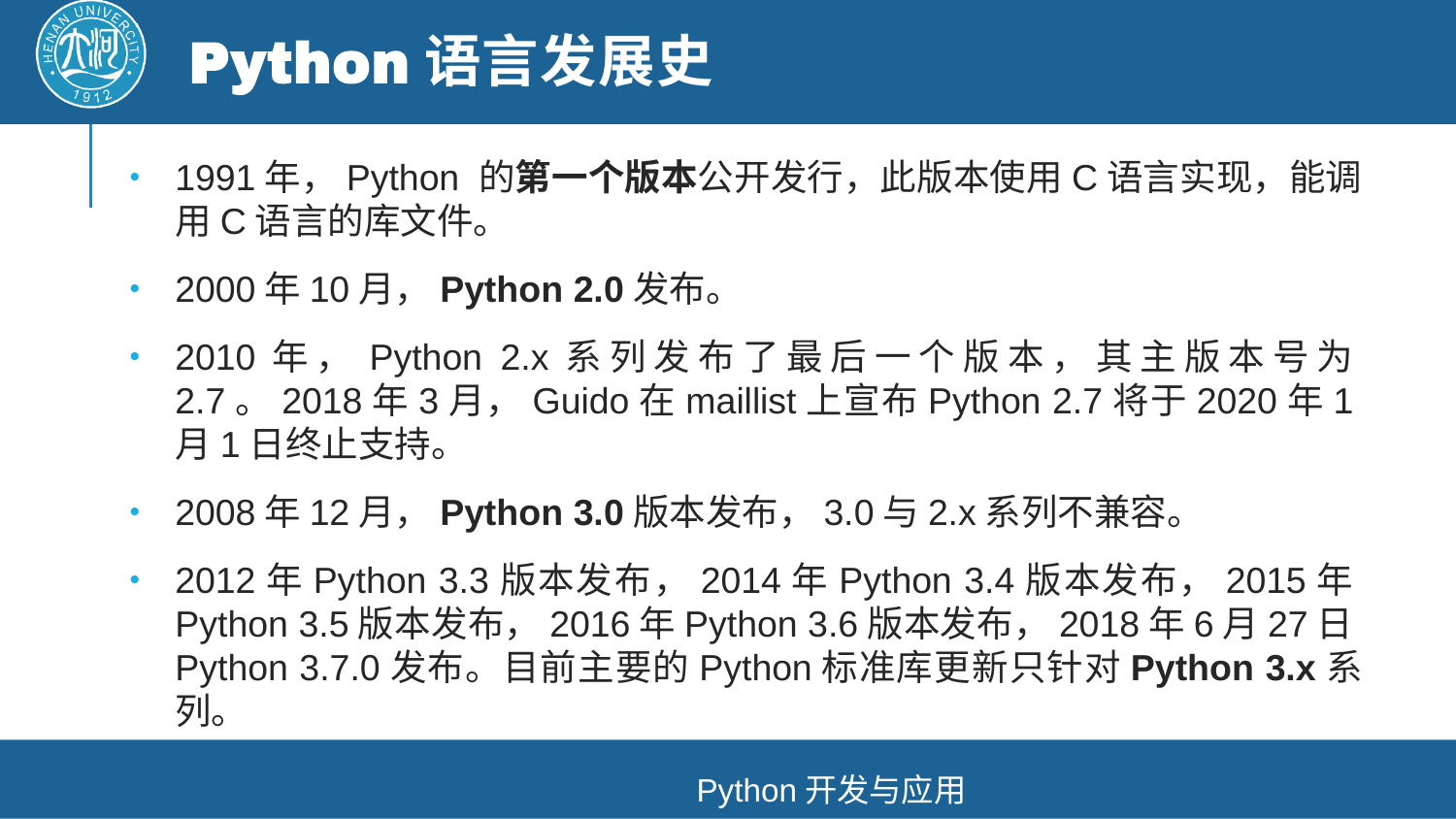

# Python语言发展史
1991年，Python 的第一个版本公开发行，此版本使用C语言实现，能调用C语言的库文件。
2000年10月，Python 2.0发布。
2010年，Python 2.x系列发布了最后一个版本，其主版本号为2.7。2018年3月，Guido在maillist上宣布Python 2.7将于2020年1月1日终止支持。
2008年12月，Python 3.0版本发布，3.0与2.x系列不兼容。
2012年Python 3.3版本发布，2014年Python 3.4版本发布，2015年Python 3.5版本发布，2016年Python 3.6版本发布，2018年6月27日Python 3.7.0发布。目前主要的Python标准库更新只针对Python 3.x系列。

Python开发与应用
19